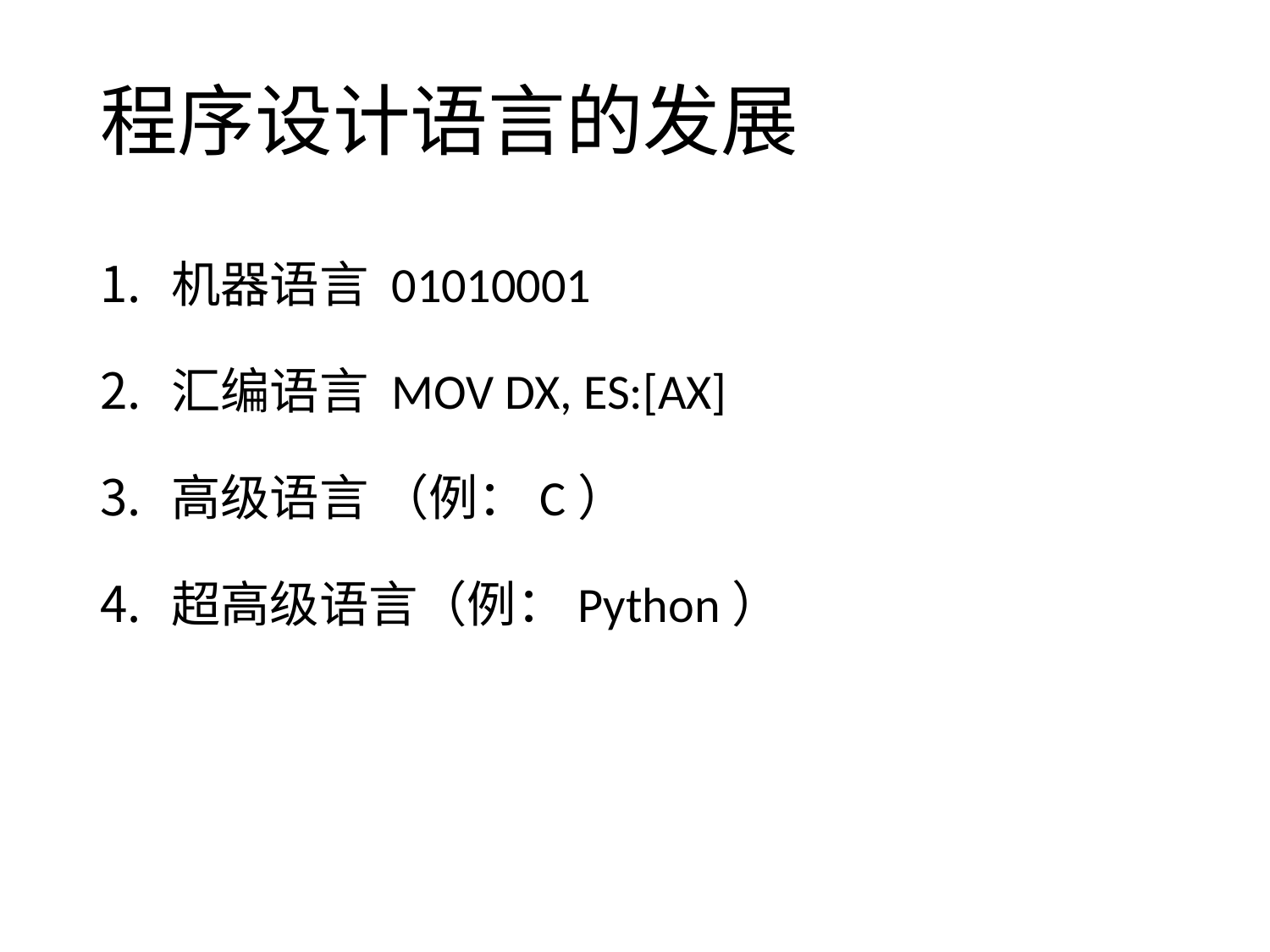

# 程序设计语言的发展
机器语言 01010001
汇编语言 MOV DX, ES:[AX]
高级语言 （例：C）
超高级语言（例：Python）